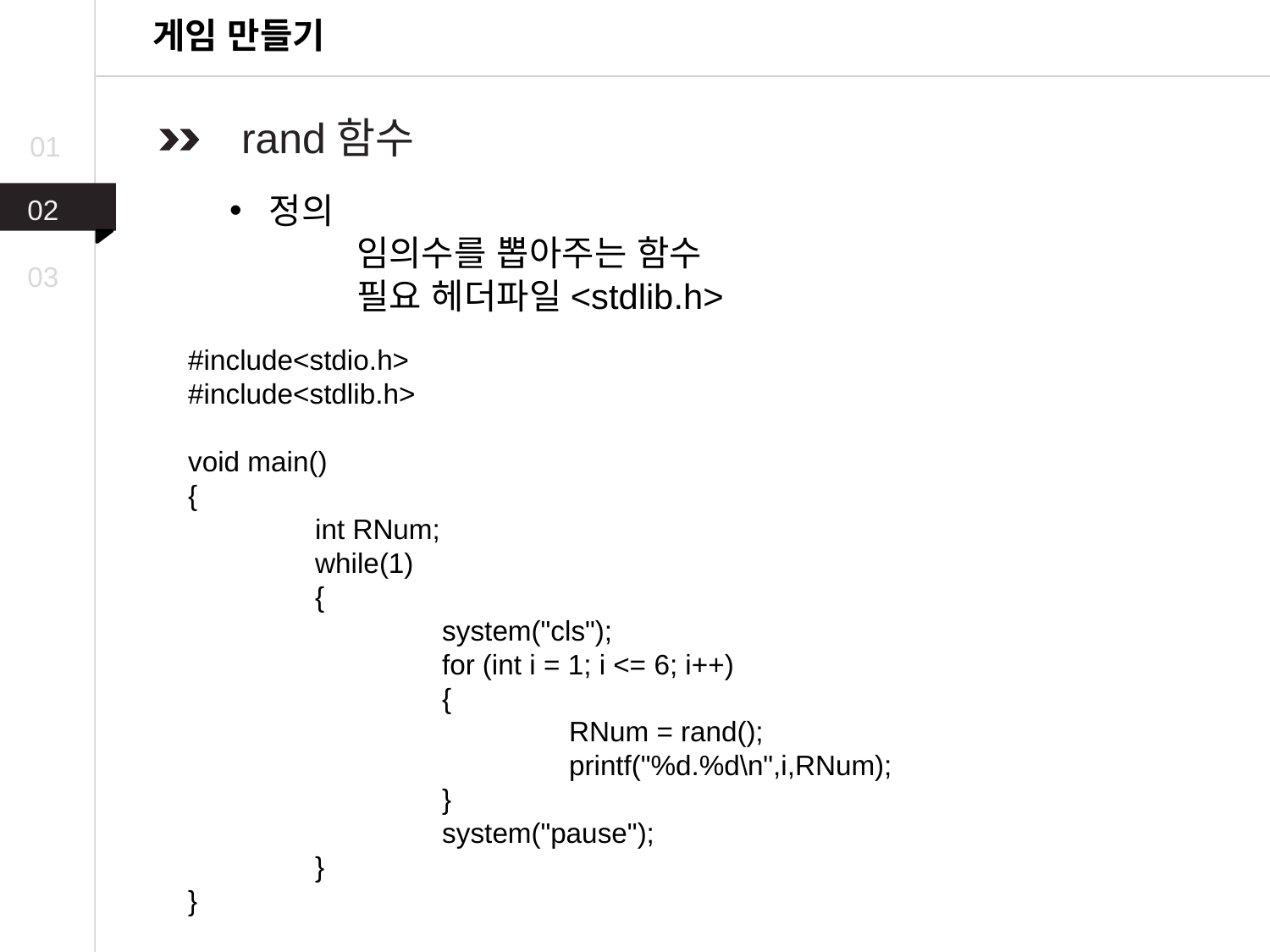

게임 만들기
  rand함수
01

정의
	임의수를 뽑아주는 함수
	필요 헤더파일<stdlib.h>

02

03
#include<stdio.h>
#include<stdlib.h>

void main()
{
	int RNum;
	while(1)
	{
		system("cls");
		for (int i = 1; i <= 6; i++)
		{
			RNum = rand();
			printf("%d.%d\n",i,RNum);
		}
		system("pause");
	}
}